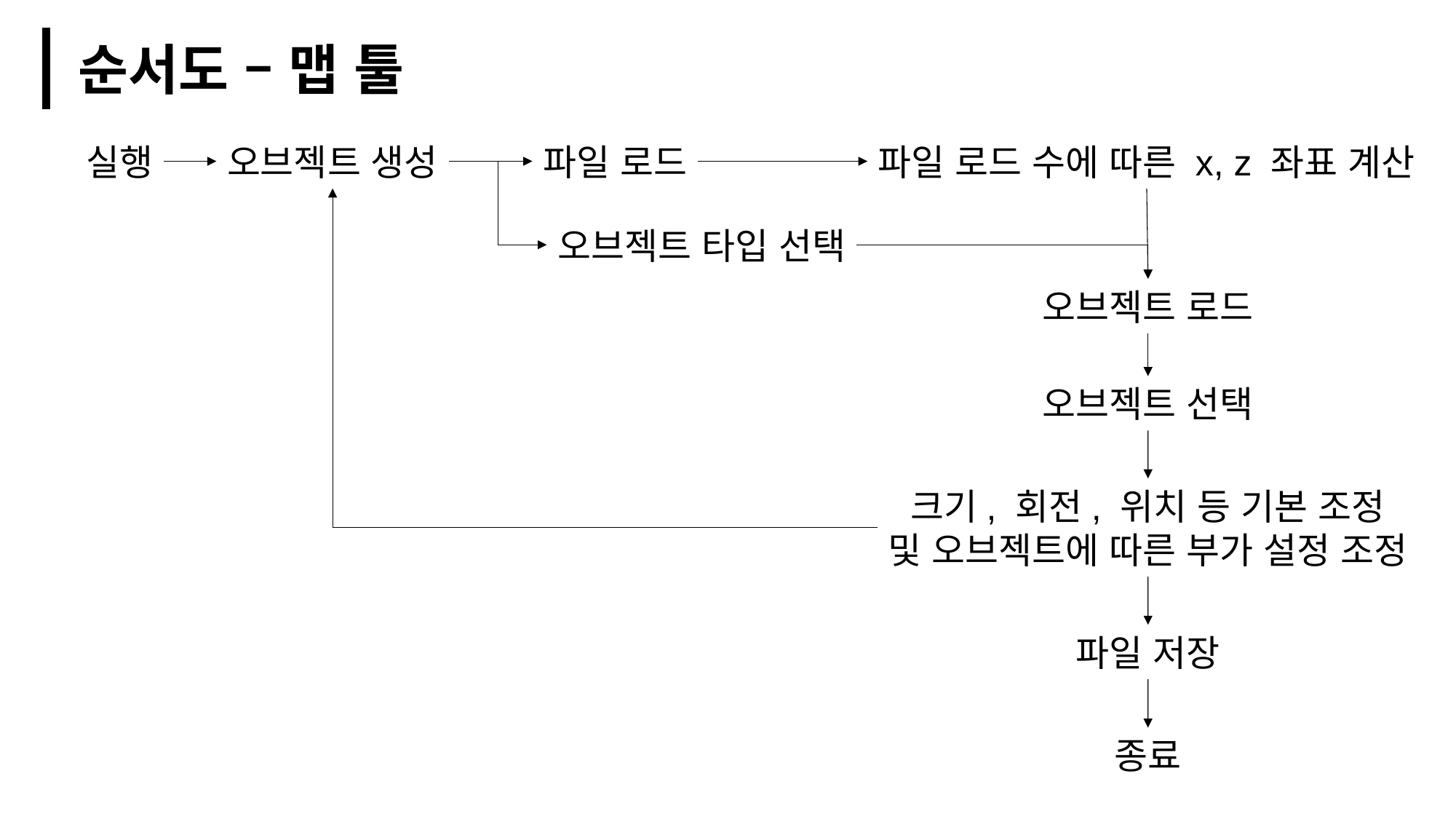

순서도 – 맵 툴
오브젝트 생성
파일 로드 수에 따른 x, z 좌표 계산
실행
파일 로드
오브젝트 타입 선택
오브젝트 로드
오브젝트 선택
크기, 회전, 위치 등 기본 조정
및 오브젝트에 따른 부가 설정 조정
파일 저장
종료